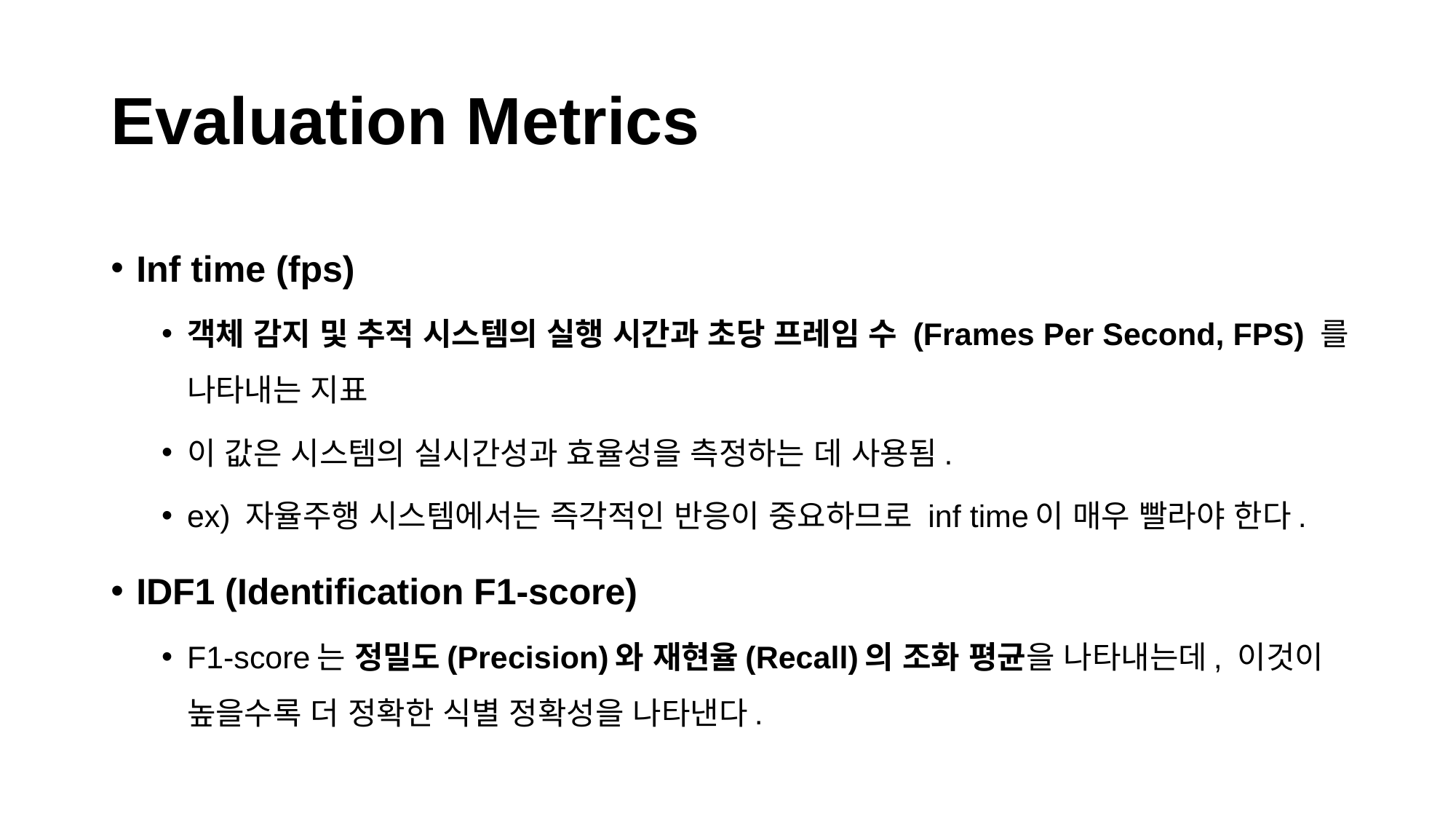

# Evaluation Metrics
Inf time (fps)
객체 감지 및 추적 시스템의 실행 시간과 초당 프레임 수 (Frames Per Second, FPS) 를 나타내는 지표
이 값은 시스템의 실시간성과 효율성을 측정하는 데 사용됨.
ex) 자율주행 시스템에서는 즉각적인 반응이 중요하므로 inf time이 매우 빨라야 한다.
IDF1 (Identification F1-score)
F1-score는 정밀도(Precision)와 재현율(Recall)의 조화 평균을 나타내는데, 이것이 높을수록 더 정확한 식별 정확성을 나타낸다.